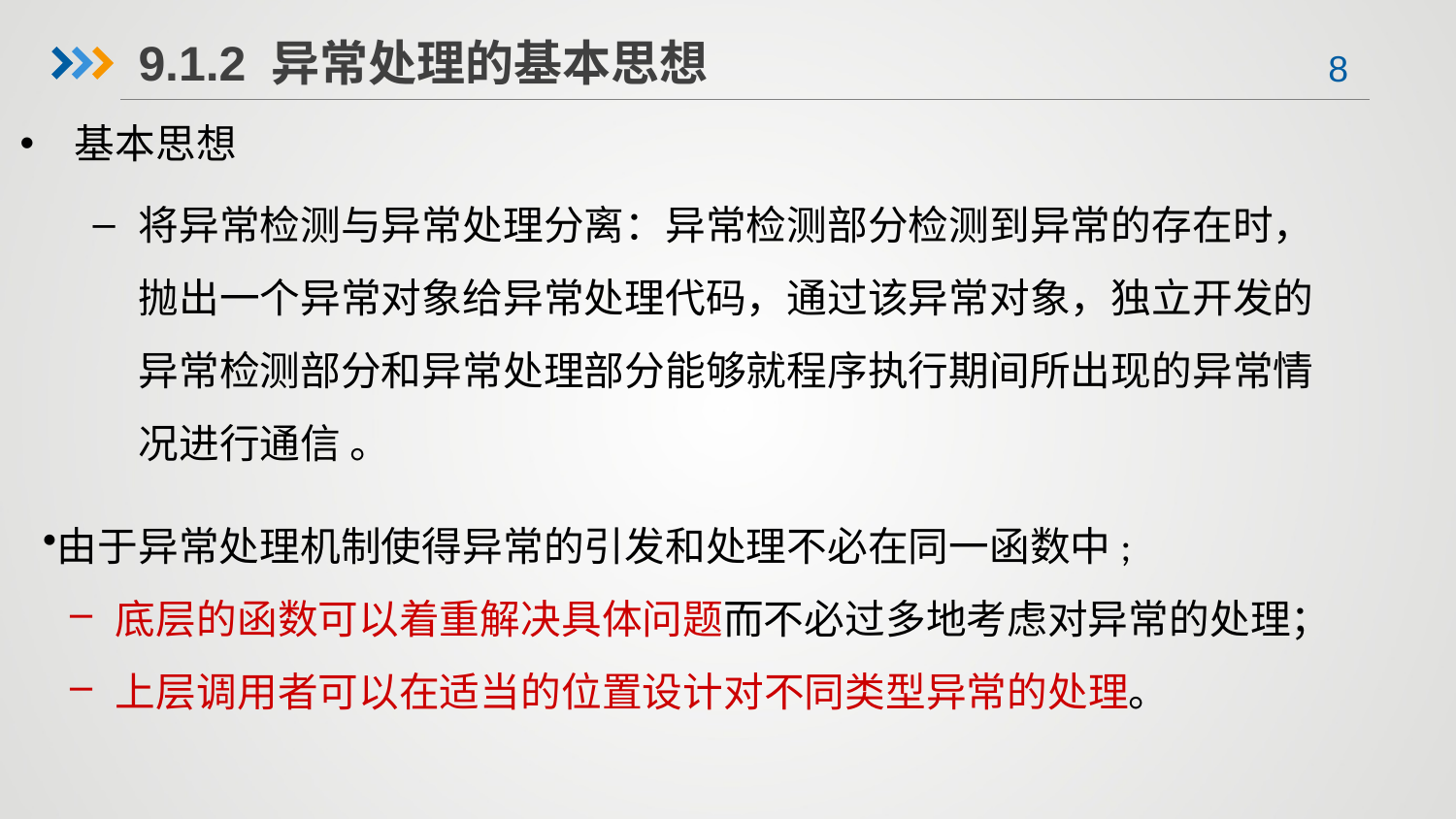

9.1.2 异常处理的基本思想
基本思想
将异常检测与异常处理分离：异常检测部分检测到异常的存在时，抛出一个异常对象给异常处理代码，通过该异常对象，独立开发的异常检测部分和异常处理部分能够就程序执行期间所出现的异常情况进行通信 。
由于异常处理机制使得异常的引发和处理不必在同一函数中;
底层的函数可以着重解决具体问题而不必过多地考虑对异常的处理；
上层调用者可以在适当的位置设计对不同类型异常的处理。